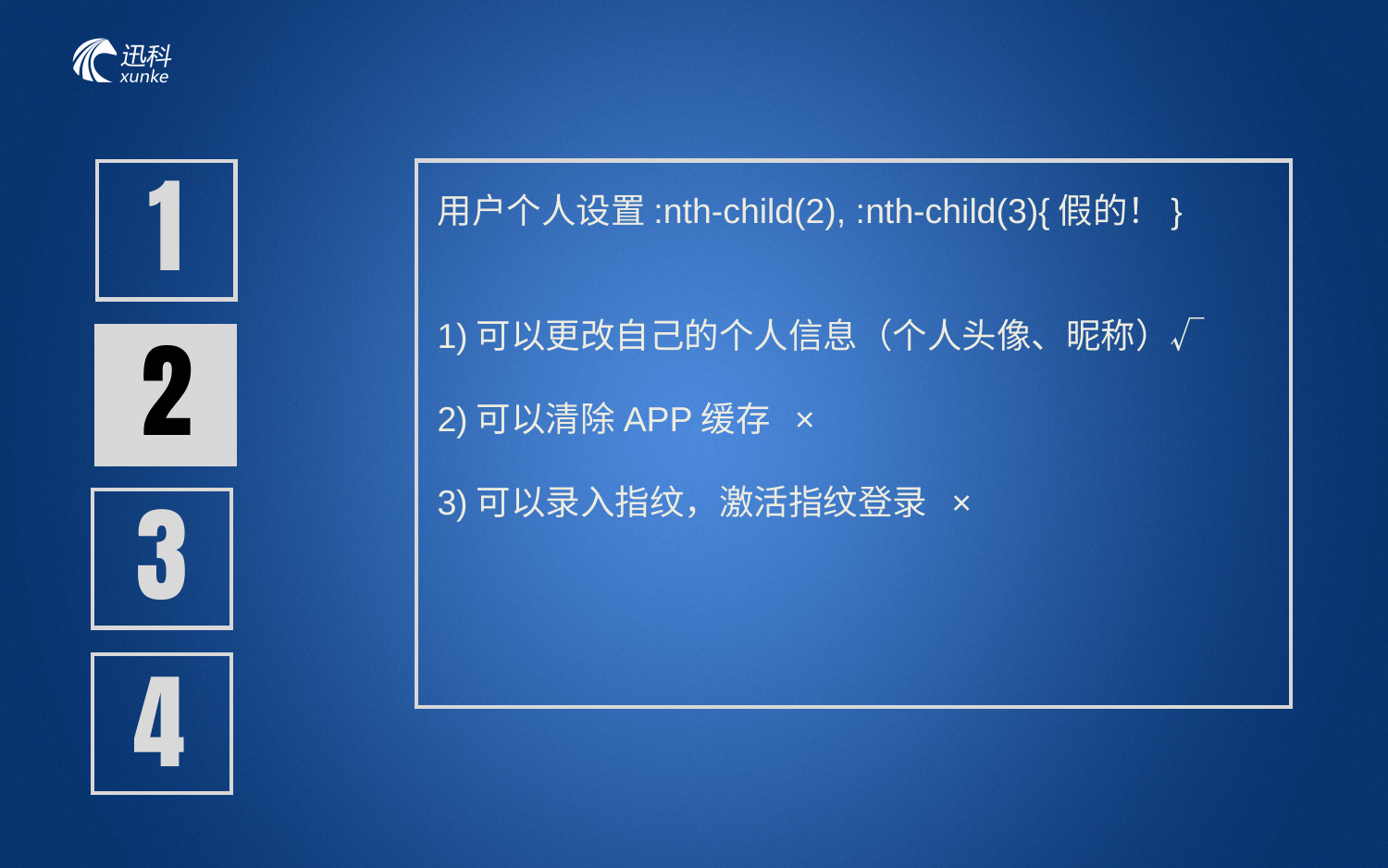

1

2

4

用户个人设置:nth-child(2), :nth-child(3){假的！}

1)可以更改自己的个人信息（个人头像、昵称）√

2)可以清除APP缓存  ×

3)可以录入指纹，激活指纹登录  ×
3